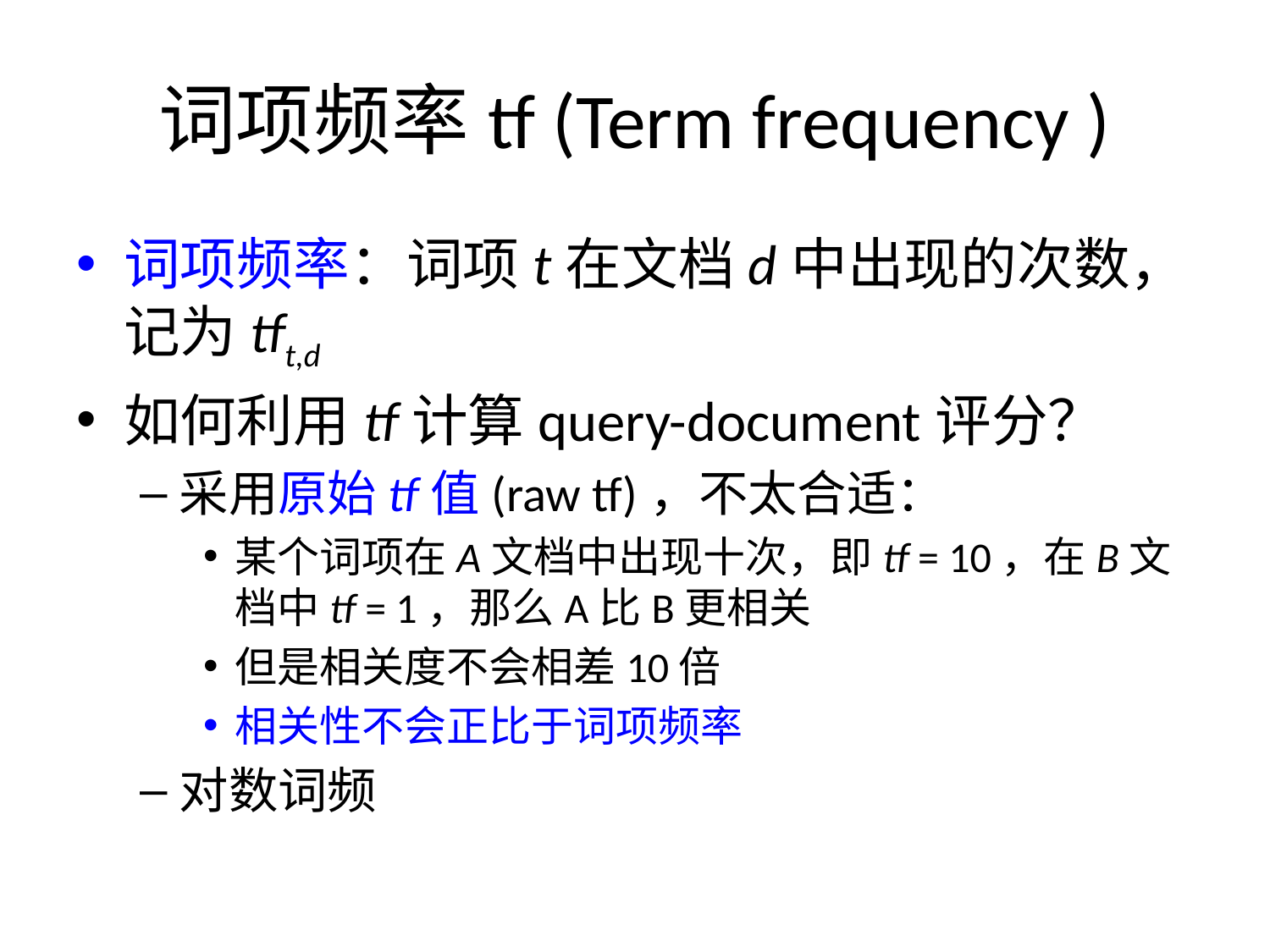

# 词项频率tf (Term frequency )
词项频率：词项t在文档d中出现的次数，记为tft,d
如何利用tf计算query-document评分？
采用原始tf值(raw tf)，不太合适：
某个词项在A文档中出现十次，即tf = 10，在B文档中tf = 1，那么A比B更相关
但是相关度不会相差10倍
相关性不会正比于词项频率
对数词频